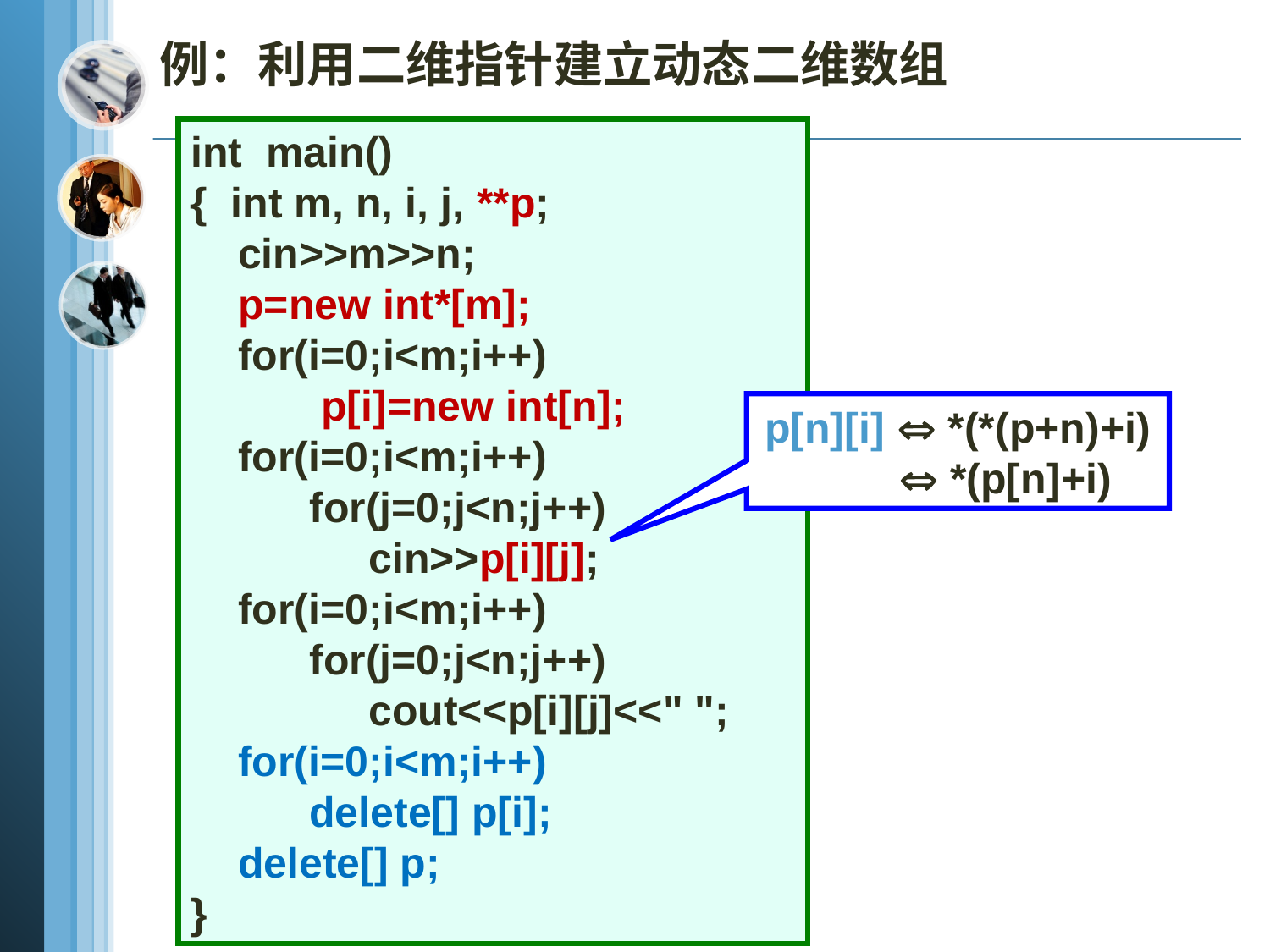

例：利用二维指针建立动态二维数组
int  main()
{  int m, n, i, j, **p;
    cin>>m>>n;
    p=new int*[m];
    for(i=0;i<m;i++)
           p[i]=new int[n];
    for(i=0;i<m;i++)
          for(j=0;j<n;j++)
               cin>>p[i][j];
    for(i=0;i<m;i++)
          for(j=0;j<n;j++)
               cout<<p[i][j]<<" ";
    for(i=0;i<m;i++)
          delete[] p[i];
    delete[] p;
}
p[n][i] ⇔ *(*(p+n)+i)
        ⇔ *(p[n]+i)